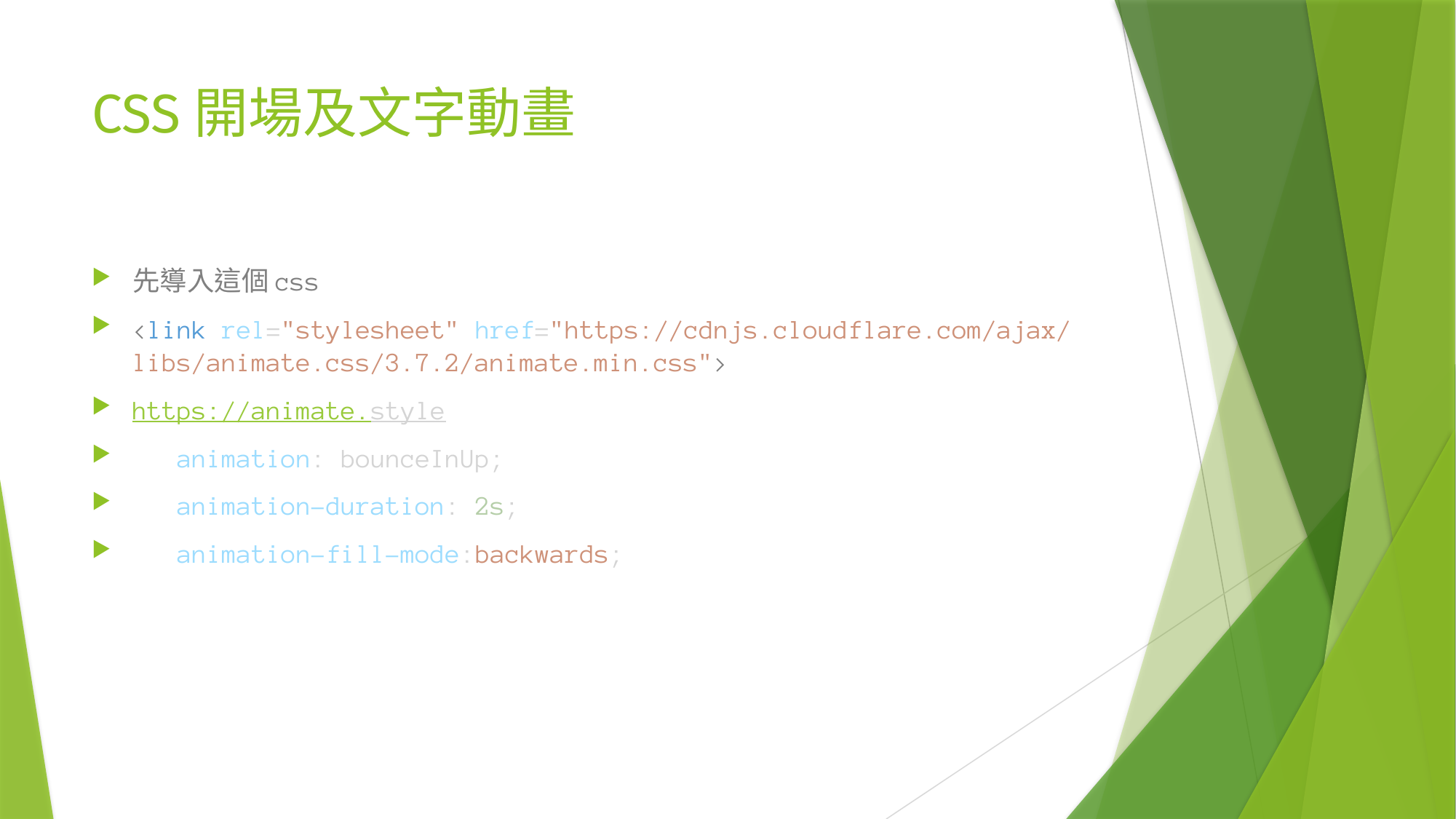

# CSS開場及文字動畫
先導入這個css
<link rel="stylesheet" href="https://cdnjs.cloudflare.com/ajax/libs/animate.css/3.7.2/animate.min.css">
https://animate.style
   animation: bounceInUp;
   animation-duration: 2s;
   animation-fill-mode:backwards;